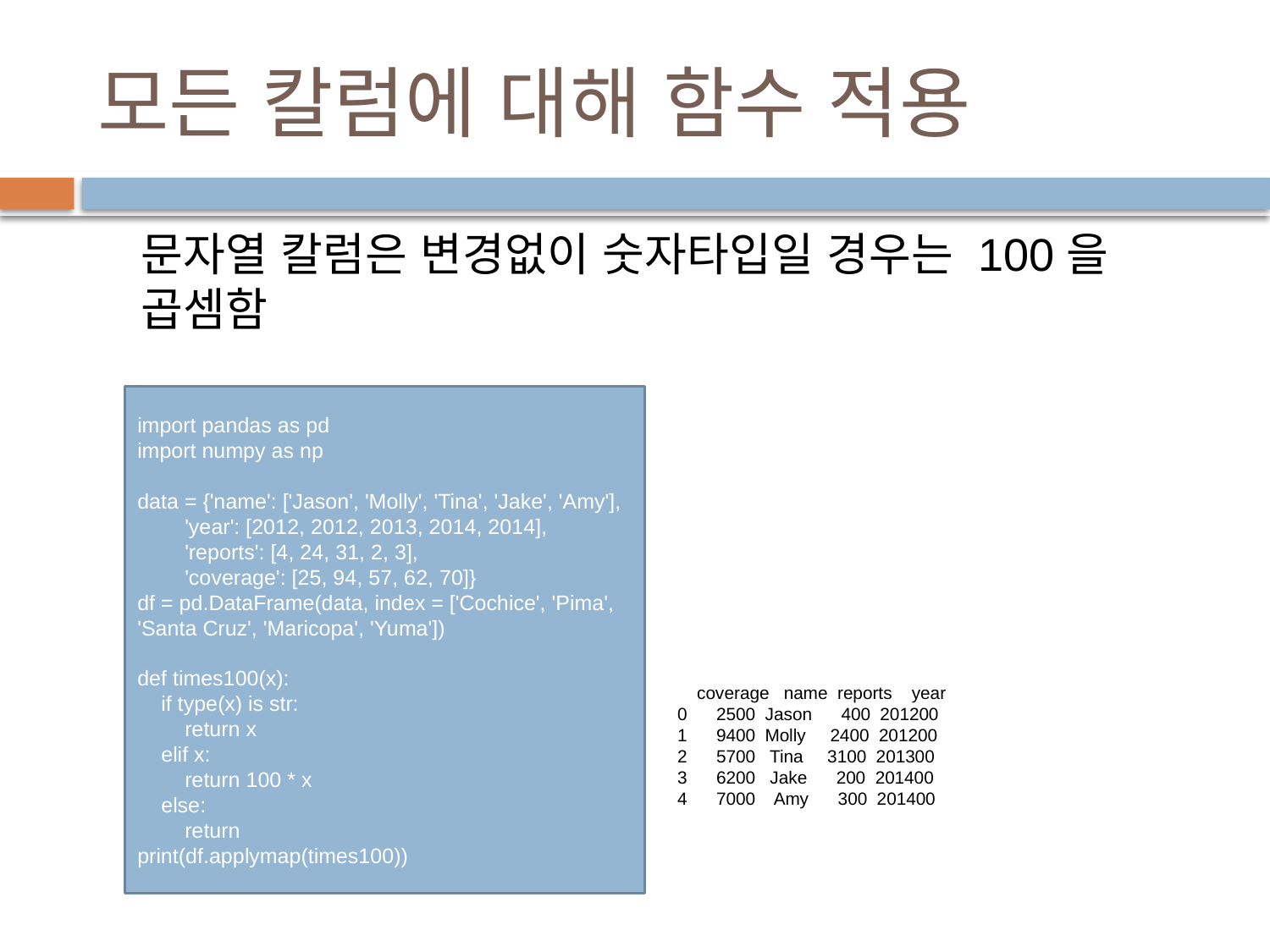

# 모든 칼럼에 대해 함수 적용
문자열 칼럼은 변경없이 숫자타입일 경우는 100을 곱셈함
import pandas as pd
import numpy as np

data = {'name': ['Jason', 'Molly', 'Tina', 'Jake', 'Amy'],
        'year': [2012, 2012, 2013, 2014, 2014],
        'reports': [4, 24, 31, 2, 3],
        'coverage': [25, 94, 57, 62, 70]}
df = pd.DataFrame(data, index = ['Cochice', 'Pima', 'Santa Cruz', 'Maricopa', 'Yuma'])

def times100(x):
    if type(x) is str:
        return x
    elif x:
        return 100 * x
    else:
        return
print(df.applymap(times100))
    coverage   name  reports    year
0      2500  Jason      400  201200
1      9400  Molly     2400  201200
2      5700   Tina     3100  201300
3      6200   Jake      200  201400
4      7000    Amy      300  201400